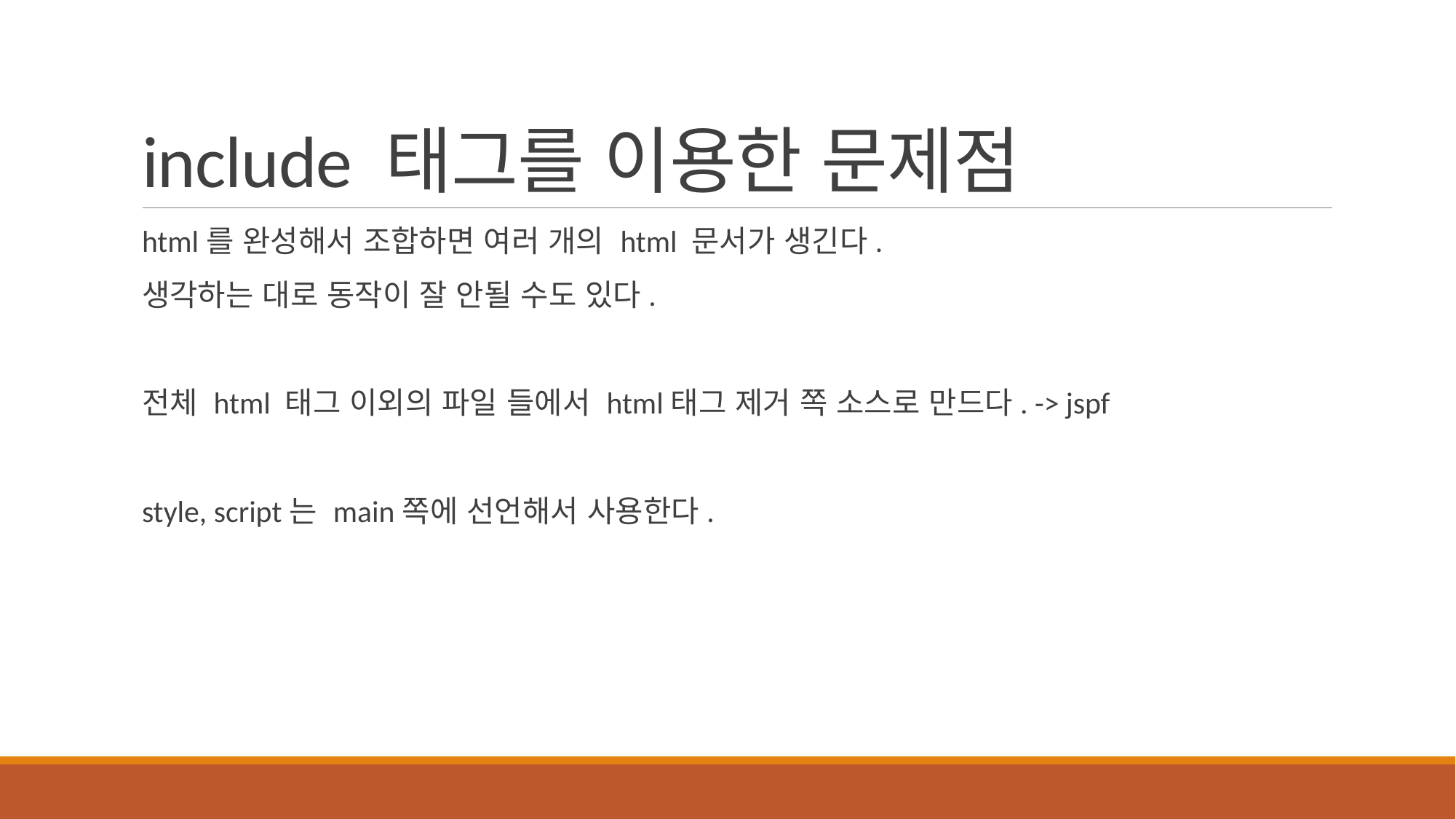

# include 태그를 이용한 문제점
html를 완성해서 조합하면 여러 개의 html 문서가 생긴다.
생각하는 대로 동작이 잘 안될 수도 있다.

전체 html 태그 이외의 파일 들에서 html태그 제거 쪽 소스로 만드다. -> jspf

style, script는 main쪽에 선언해서 사용한다.